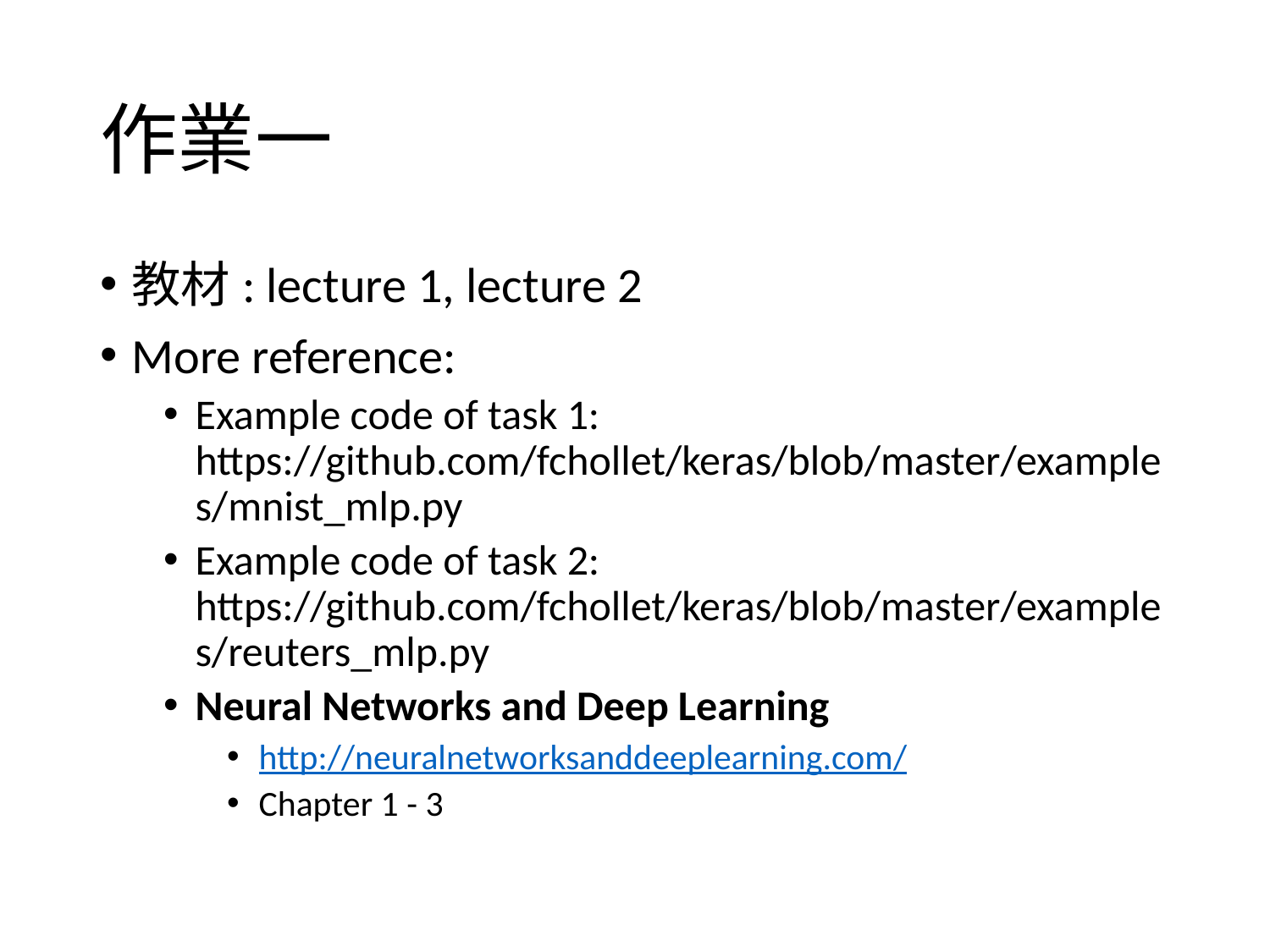

# 作業一
教材: lecture 1, lecture 2
More reference:
Example code of task 1: https://github.com/fchollet/keras/blob/master/examples/mnist_mlp.py
Example code of task 2: https://github.com/fchollet/keras/blob/master/examples/reuters_mlp.py
Neural Networks and Deep Learning
http://neuralnetworksanddeeplearning.com/
Chapter 1 - 3